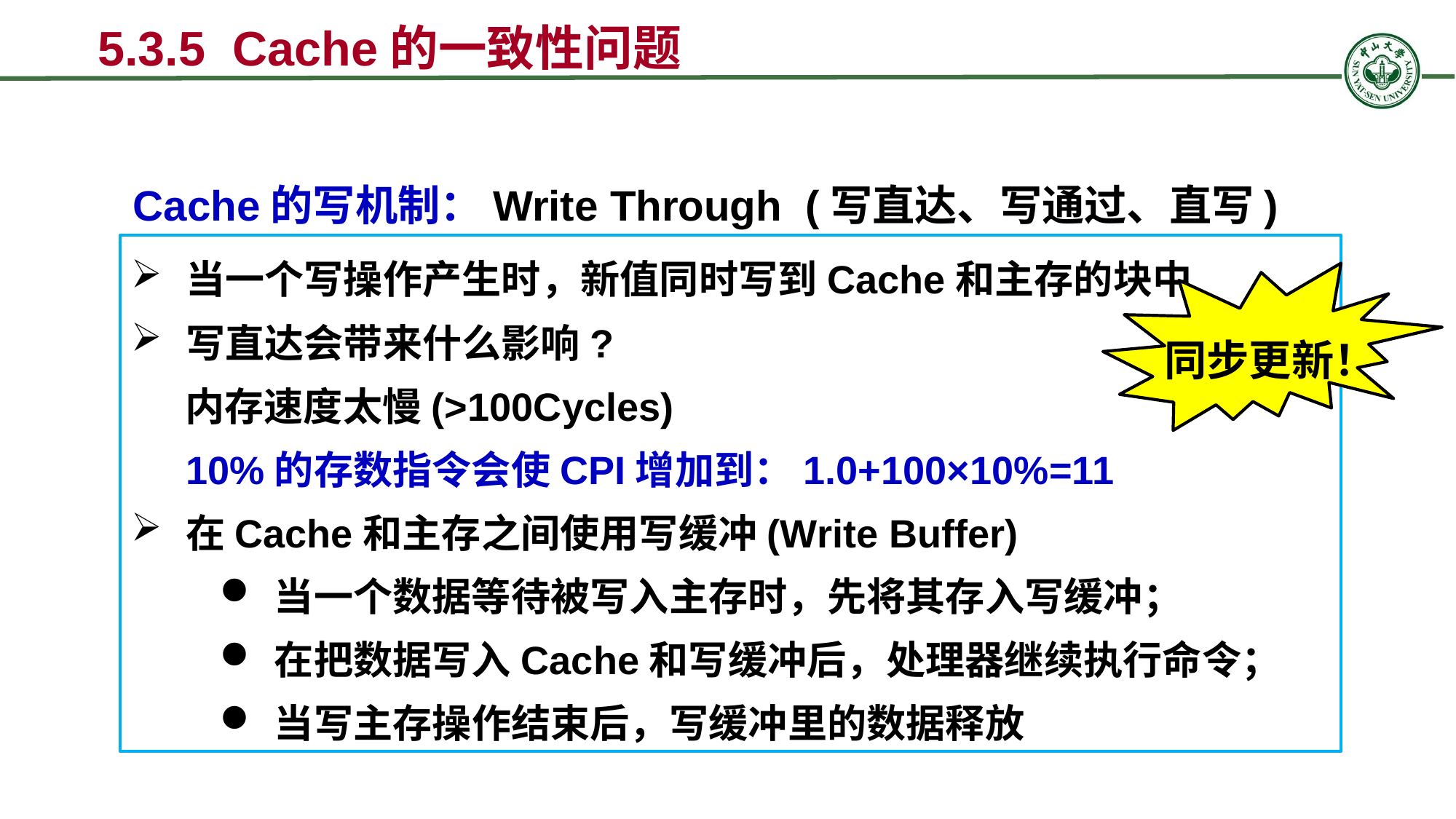

# 5.3.5  Cache的一致性问题

Cache的写机制：Write Through  (写直达、写通过、直写)
当一个写操作产生时，新值同时写到Cache和主存的块中
写直达会带来什么影响?
     内存速度太慢(>100Cycles)
     10%的存数指令会使CPI增加到：1.0+100×10%=11
在Cache和主存之间使用写缓冲(Write Buffer)
当一个数据等待被写入主存时，先将其存入写缓冲；
在把数据写入Cache和写缓冲后，处理器继续执行命令；
当写主存操作结束后，写缓冲里的数据释放

同步更新！